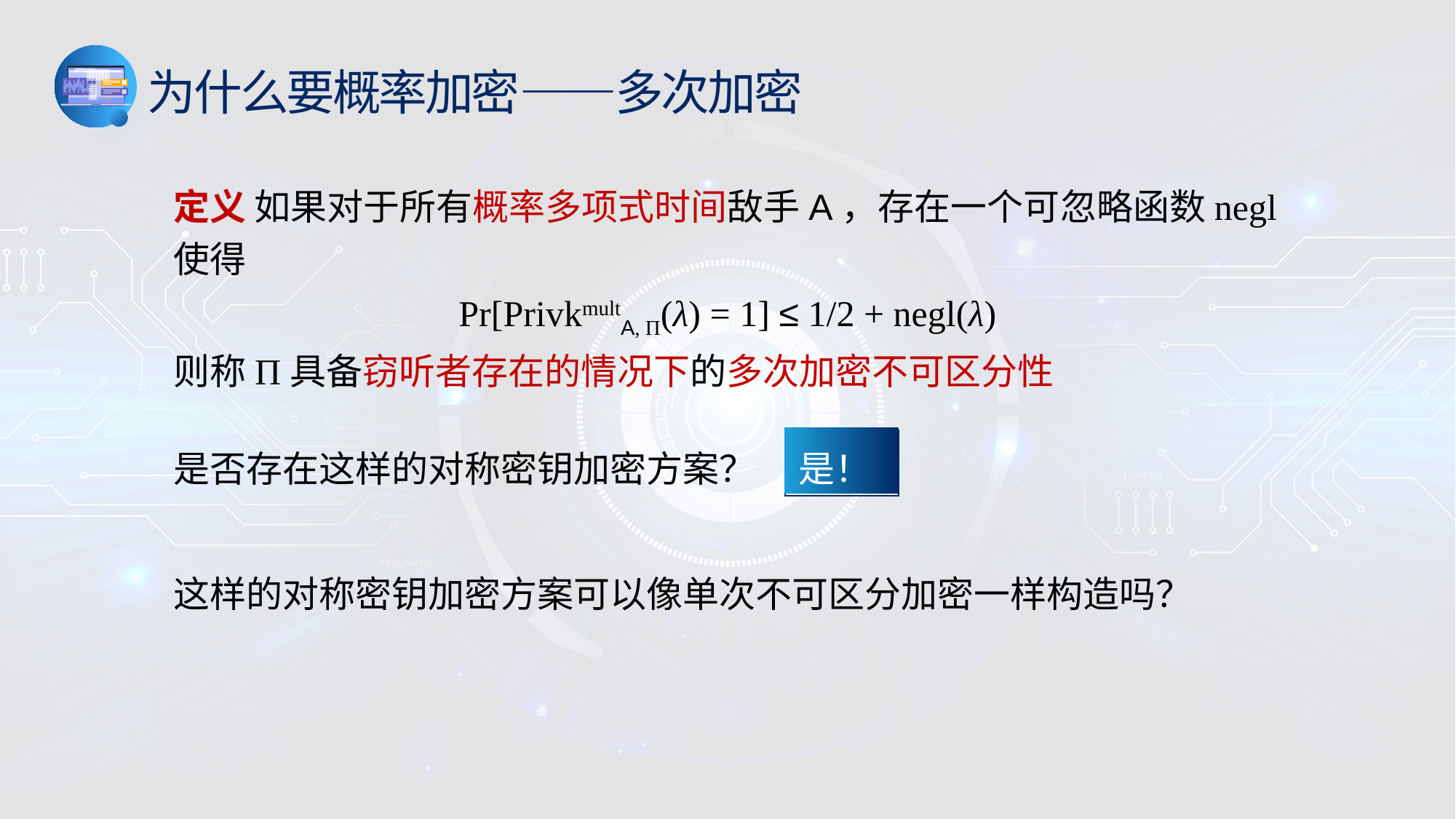

为什么要概率加密——多次加密

定义 如果对于所有概率多项式时间敌手A，存在一个可忽略函数negl使得
Pr[PrivkmultA, Π(λ) = 1] ≤ 1/2 + negl(λ)
则称Π具备窃听者存在的情况下的多次加密不可区分性

是！
是否存在这样的对称密钥加密方案？
这样的对称密钥加密方案可以像单次不可区分加密一样构造吗？